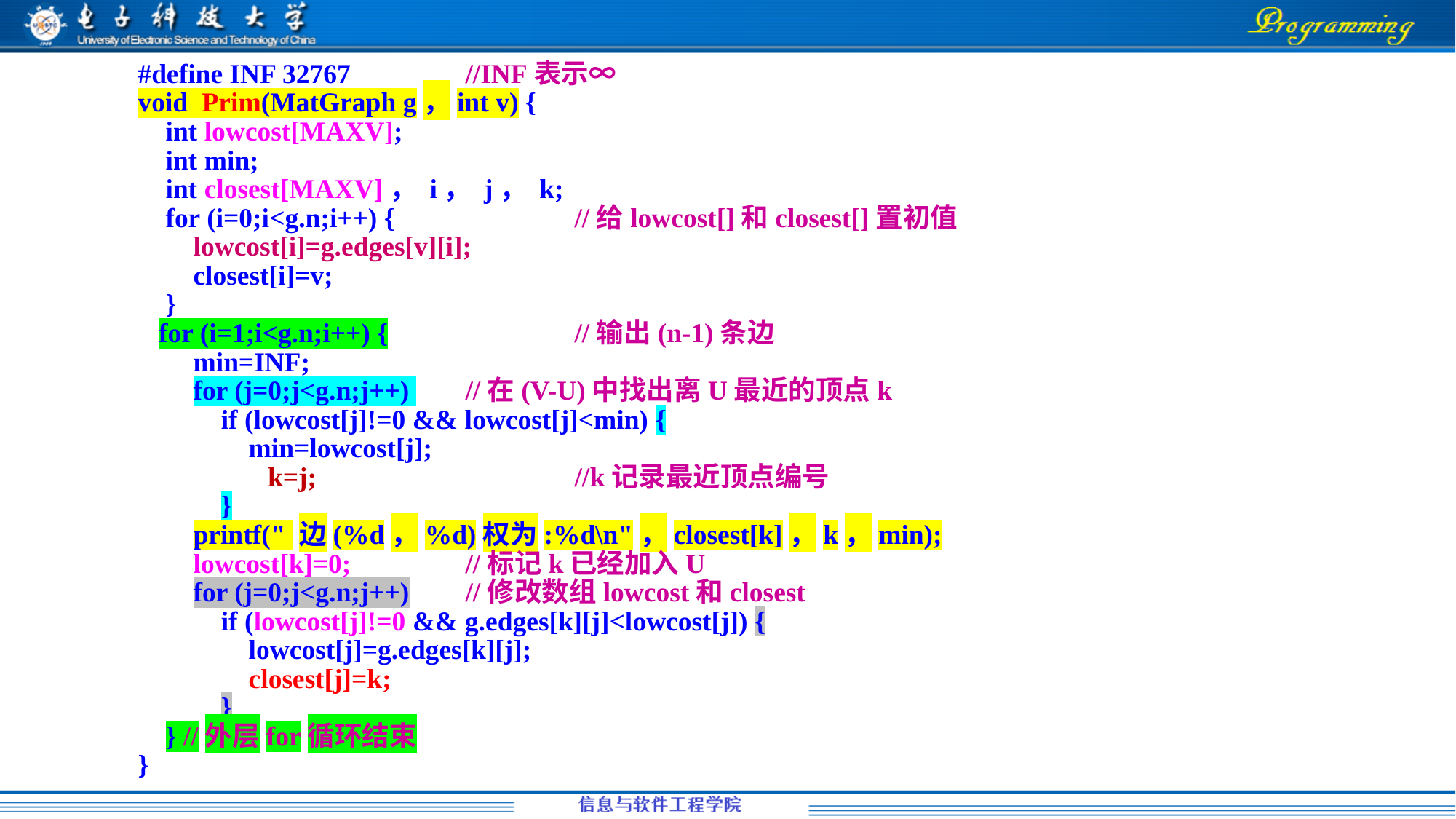

#define INF 32767		//INF表示∞
void  Prim(MatGraph g，int v) {
    int lowcost[MAXV];
    int min;
    int closest[MAXV]， i， j， k;
    for (i=0;i<g.n;i++) {		//给lowcost[]和closest[]置初值
        lowcost[i]=g.edges[v][i];
        closest[i]=v;
    }
   for (i=1;i<g.n;i++) {		//输出(n-1)条边
        min=INF;
        for (j=0;j<g.n;j++) 	//在(V-U)中找出离U最近的顶点k
            if (lowcost[j]!=0 && lowcost[j]<min) {
                min=lowcost[j];
	   k=j;			//k记录最近顶点编号
            }
        printf(" 边(%d，%d)权为:%d\n"，closest[k]，k，min);
        lowcost[k]=0;		//标记k已经加入U
        for (j=0;j<g.n;j++)	//修改数组lowcost和closest
            if (lowcost[j]!=0 && g.edges[k][j]<lowcost[j]) {
                lowcost[j]=g.edges[k][j];
                closest[j]=k;
            }
    } //外层for循环结束
}